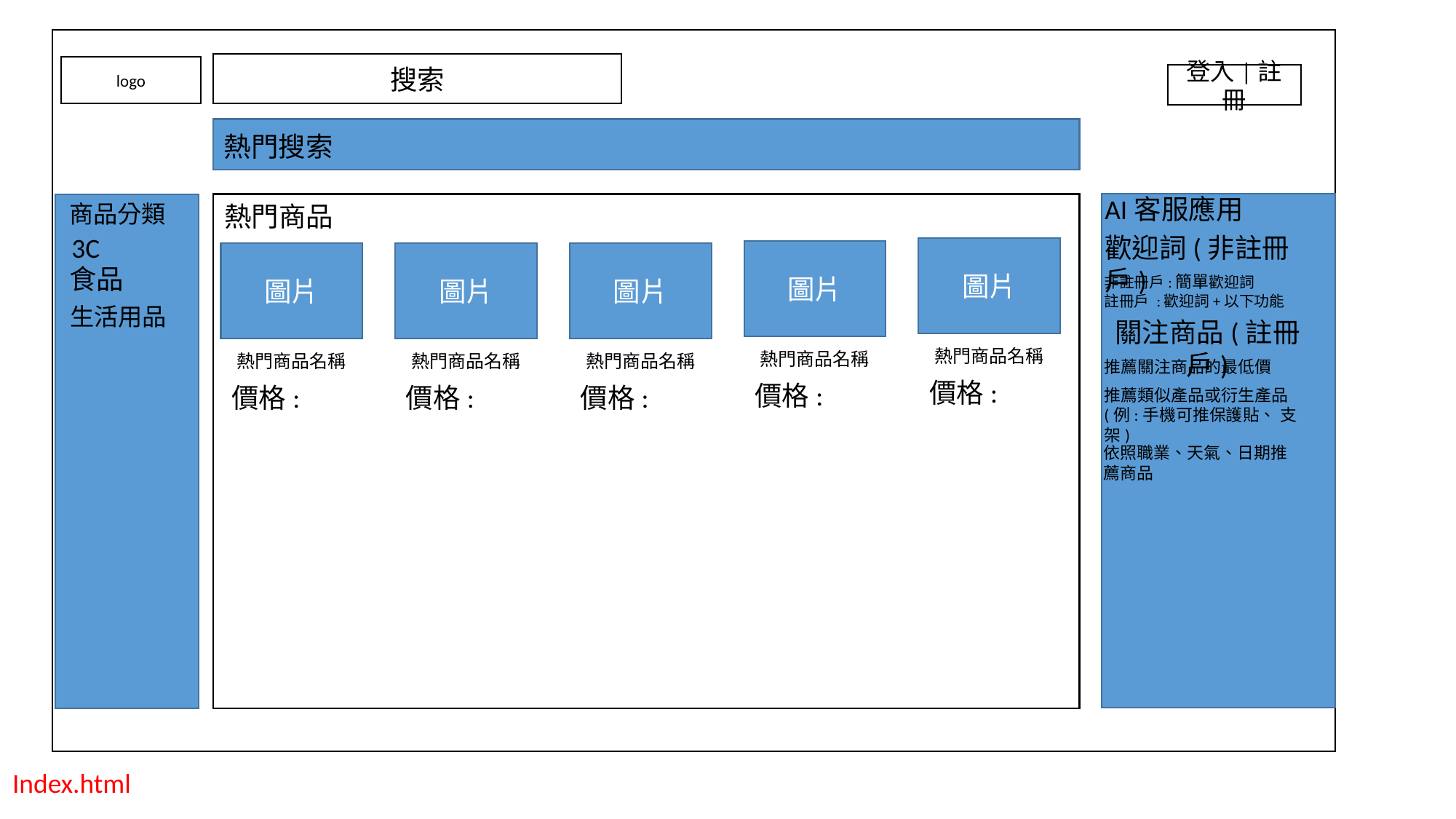

搜索
logo
登入|註冊

熱門搜索
AI客服應用
商品分類

熱門商品

歡迎詞(非註冊戶)
3C
圖片
圖片
圖片
圖片
圖片
食品
非註冊戶:簡單歡迎詞
註冊戶 :歡迎詞+以下功能
生活用品
關注商品(註冊戶)
熱門商品名稱
熱門商品名稱
熱門商品名稱
熱門商品名稱
熱門商品名稱
推薦關注商品的最低價
價格:
價格:
價格:
價格:
價格:
推薦類似產品或衍生產品(例:手機可推保護貼、 支架)
依照職業、天氣、日期推薦商品
Index.html